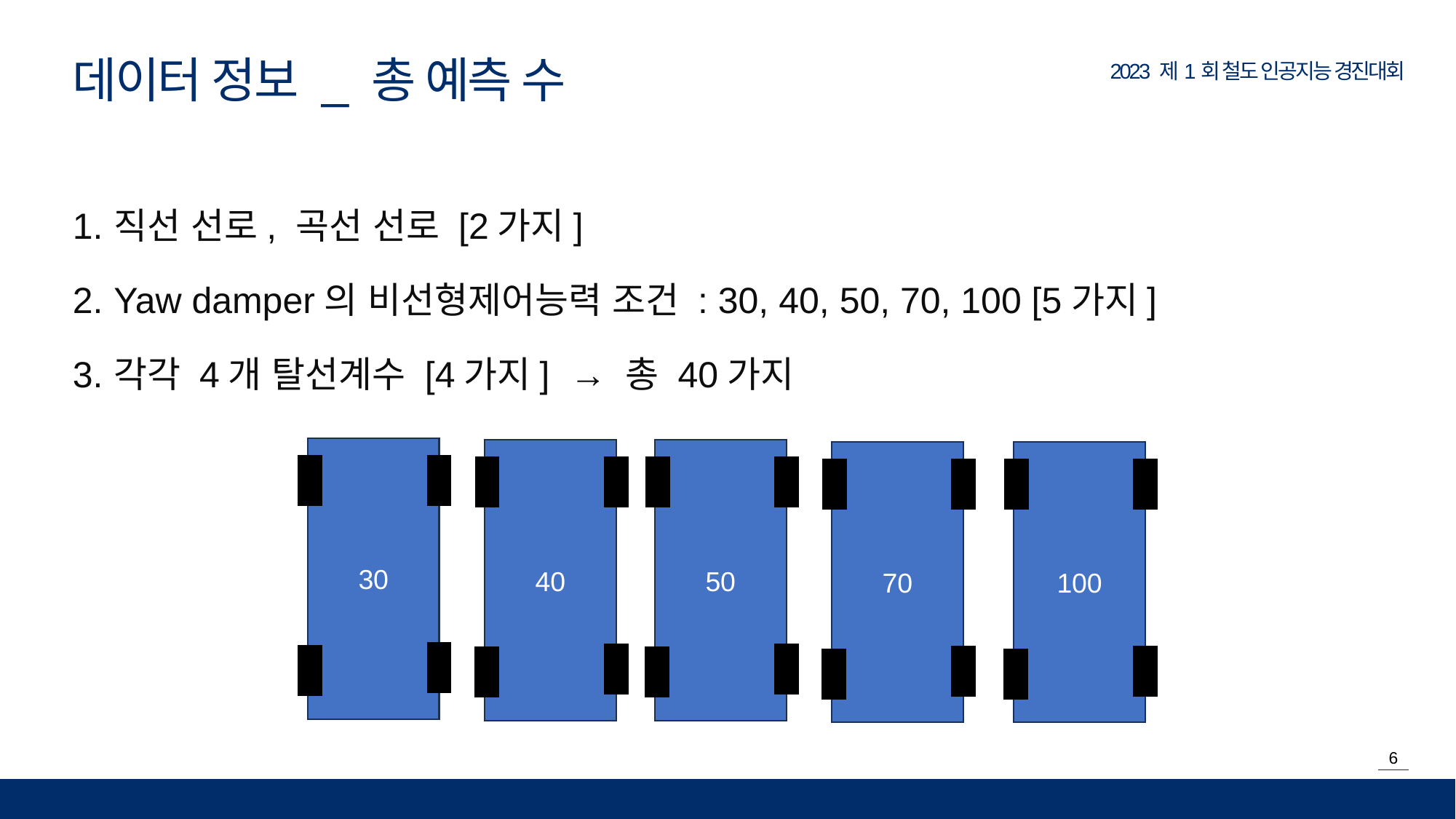

데이터 정보 _ 총 예측 수
직선 선로, 곡선 선로 [2가지]
Yaw damper의 비선형제어능력 조건 : 30, 40, 50, 70, 100 [5가지]
각각 4개 탈선계수 [4가지]  → 총 40가지
30

40

50

70

100